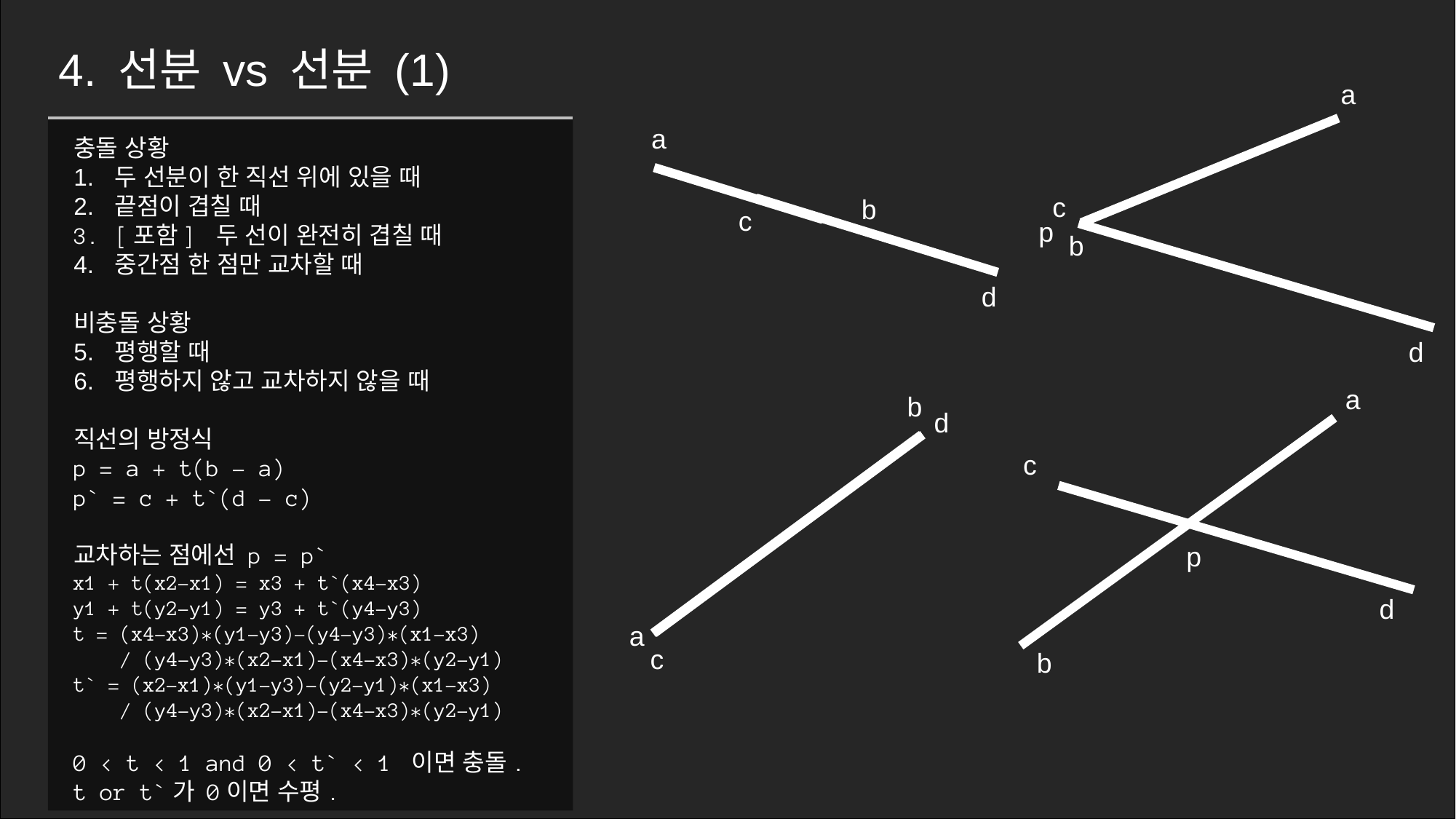

4. 선분 vs 선분 (1)
a
a

충돌 상황
두 선분이 한 직선 위에 있을 때
끝점이 겹칠 때
[포함] 두 선이 완전히 겹칠 때
중간점 한 점만 교차할 때

비충돌 상황
평행할 때
평행하지 않고 교차하지 않을 때

직선의 방정식
p = a + t(b – a)
p` = c + t`(d – c)

교차하는 점에선 p = p`
x1 + t(x2-x1) = x3 + t`(x4-x3)
y1 + t(y2-y1) = y3 + t`(y4-y3)
t = (x4-x3)*(y1-y3)–(y4-y3)*(x1-x3)
    / (y4-y3)*(x2-x1)–(x4-x3)*(y2-y1)
t` = (x2-x1)*(y1-y3)-(y2-y1)*(x1-x3)
    / (y4-y3)*(x2-x1)-(x4-x3)*(y2-y1)

0 < t < 1 and 0 < t` < 1 이면 충돌.
t or t`가 0이면 수평.
c
b
c
p
b
d
d
a
b
d
c
p
d
a
c
b